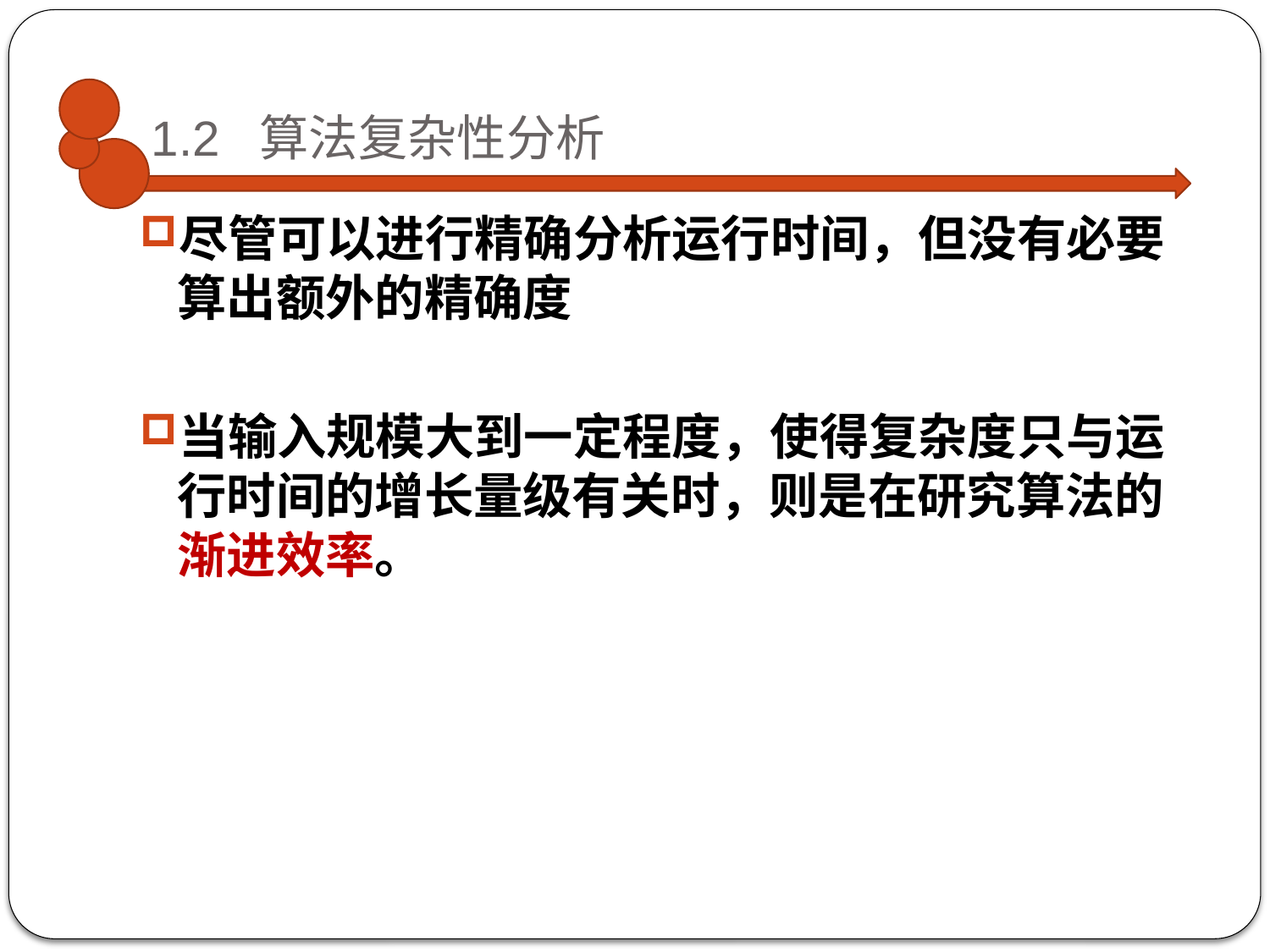

# 1.2  算法复杂性分析
尽管可以进行精确分析运行时间，但没有必要算出额外的精确度

当输入规模大到一定程度，使得复杂度只与运行时间的增长量级有关时，则是在研究算法的渐进效率。